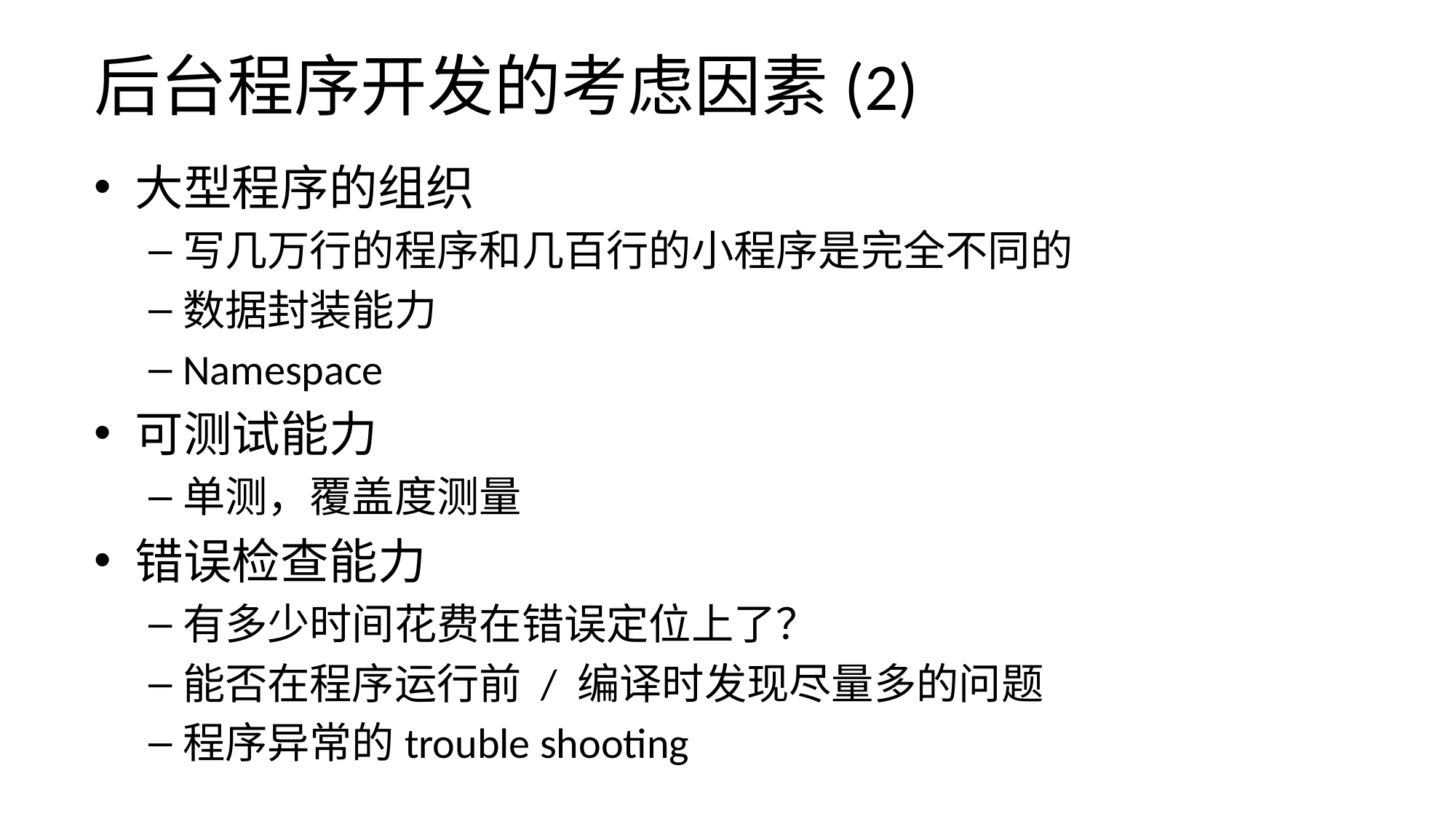

# 后台程序开发的考虑因素(2)
大型程序的组织
写几万行的程序和几百行的小程序是完全不同的
数据封装能力
Namespace
可测试能力
单测，覆盖度测量
错误检查能力
有多少时间花费在错误定位上了？
能否在程序运行前 / 编译时发现尽量多的问题
程序异常的trouble shooting